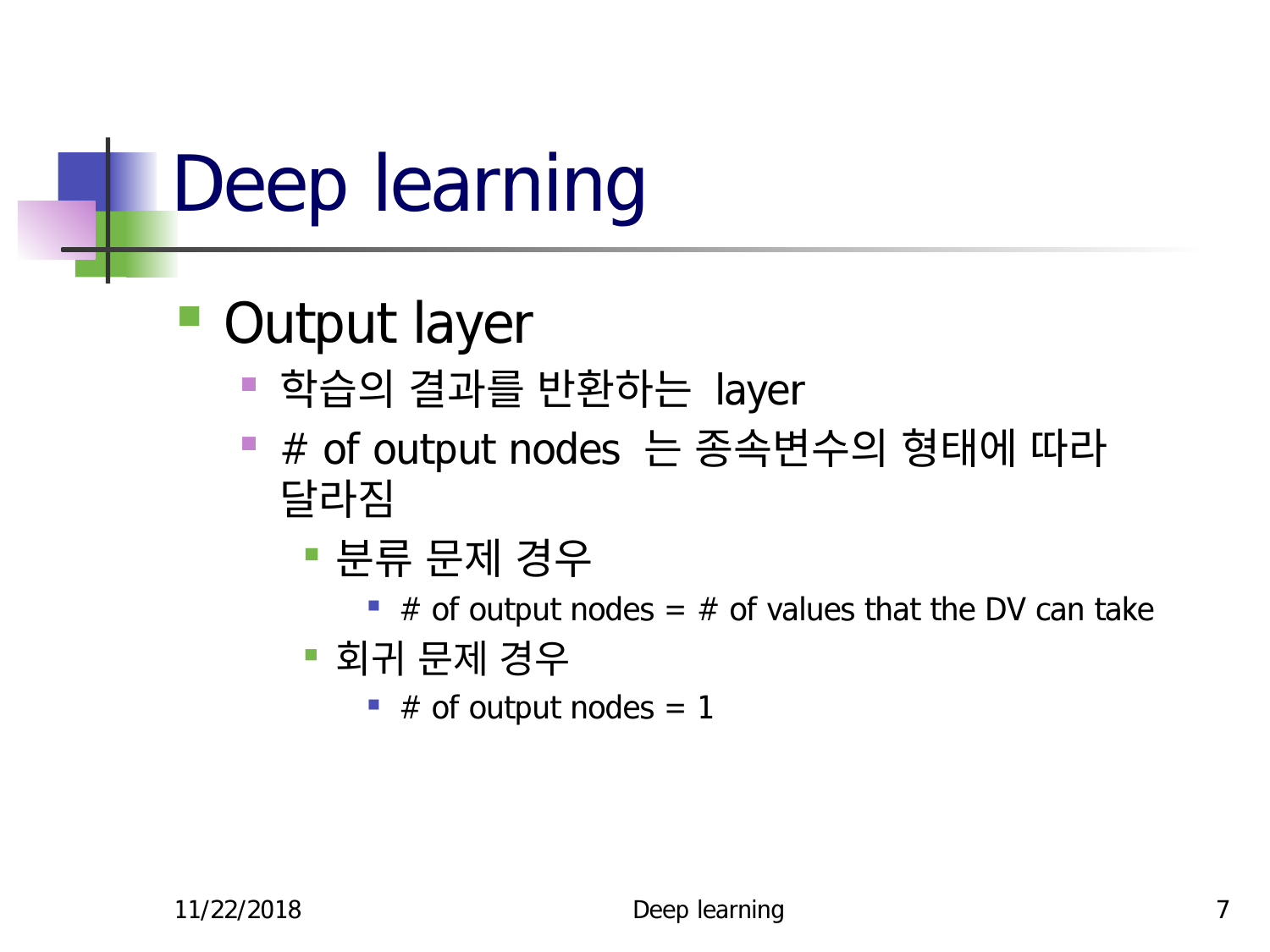

# Deep learning
Output layer
학습의 결과를 반환하는 layer
# of output nodes 는 종속변수의 형태에 따라 달라짐
분류 문제 경우
# of output nodes = # of values that the DV can take
회귀 문제 경우
# of output nodes = 1
11/22/2018
Deep learning
7